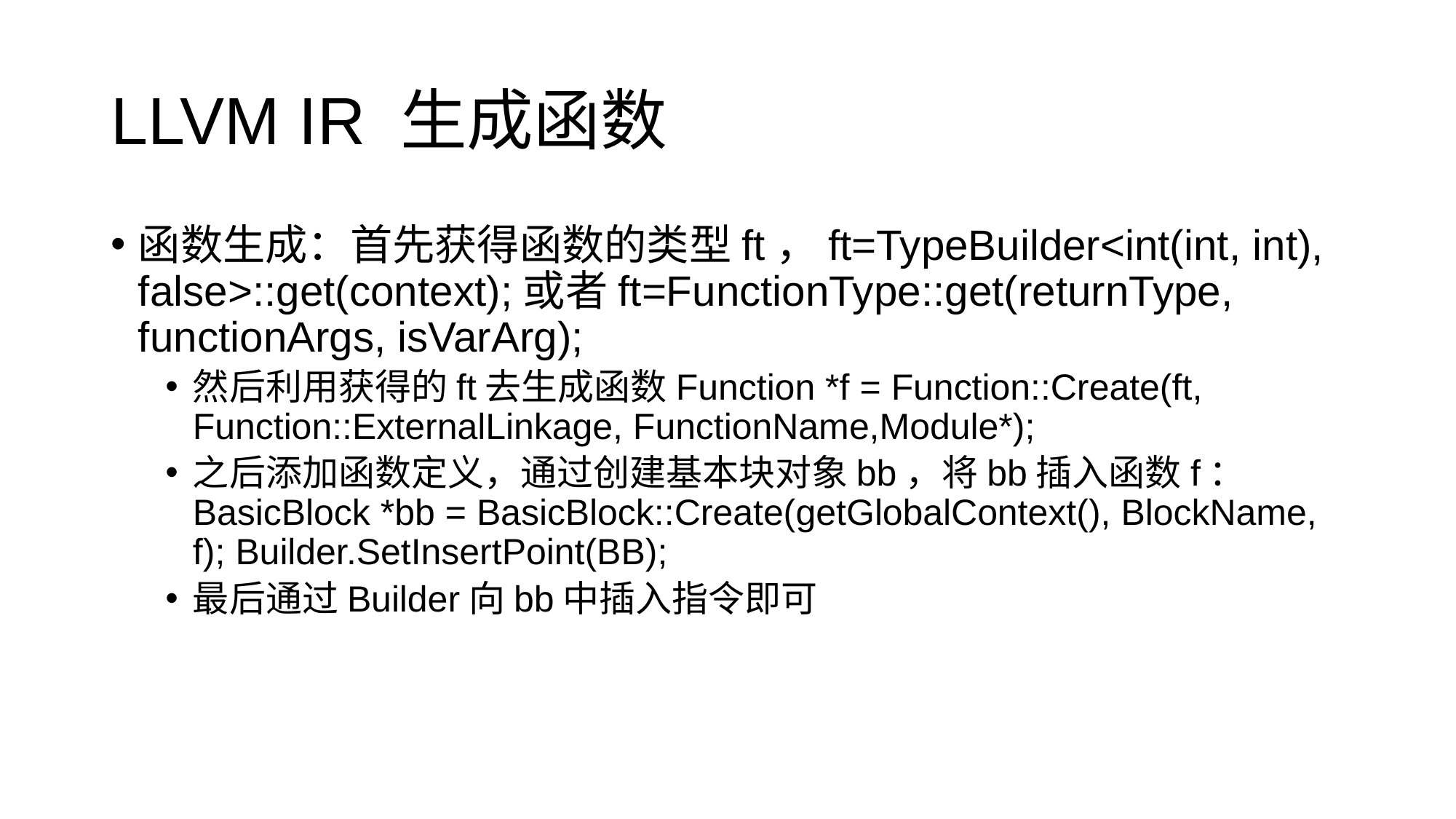

# LLVM IR 生成函数
函数生成：首先获得函数的类型ft，ft=TypeBuilder<int(int, int), false>::get(context);或者ft=FunctionType::get(returnType, functionArgs, isVarArg);
然后利用获得的ft去生成函数Function *f = Function::Create(ft, Function::ExternalLinkage, FunctionName,Module*);
之后添加函数定义，通过创建基本块对象bb，将bb插入函数f：BasicBlock *bb = BasicBlock::Create(getGlobalContext(), BlockName, f); Builder.SetInsertPoint(BB);
最后通过Builder向bb中插入指令即可